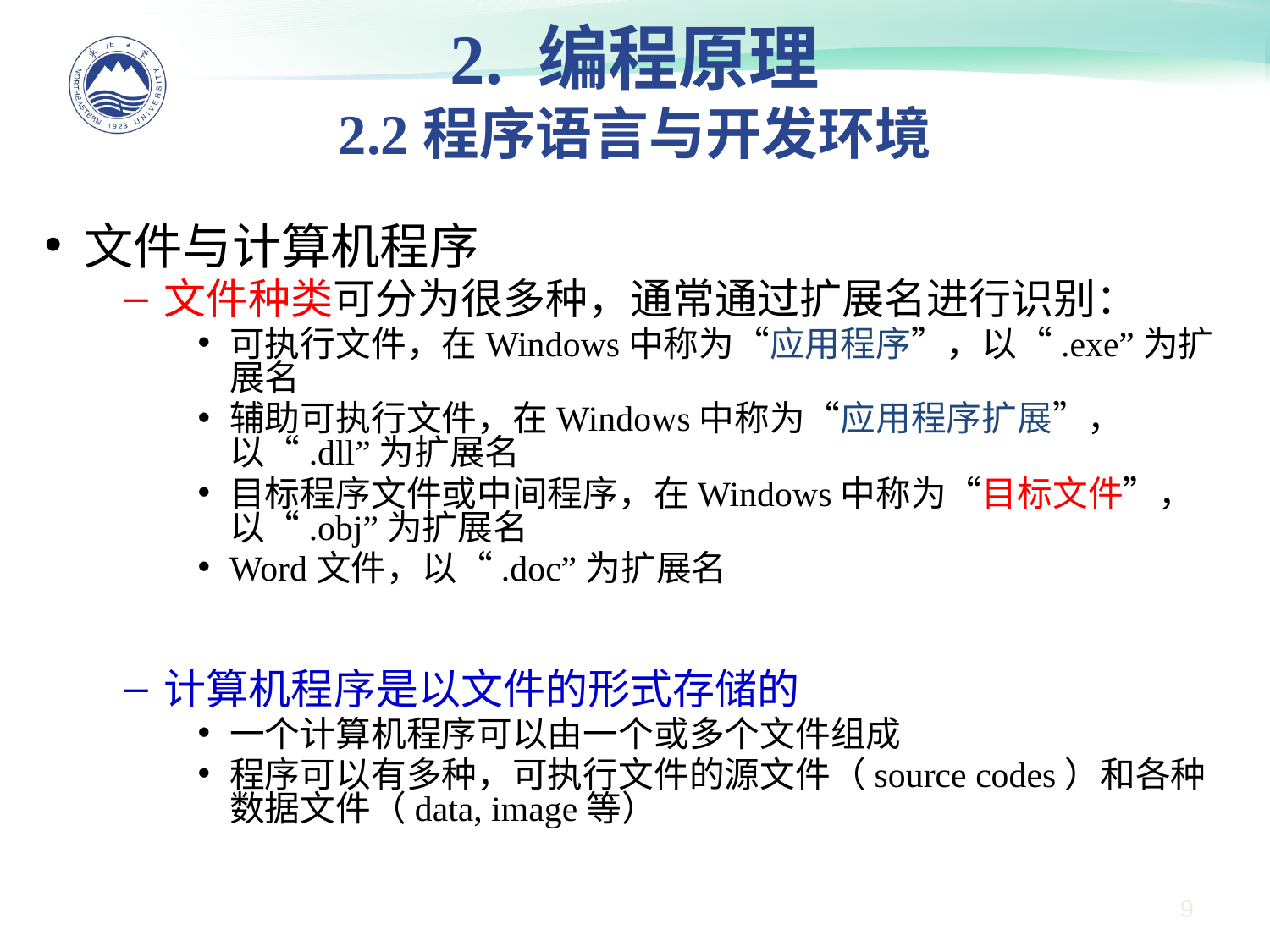

# 2. 编程原理 2.2程序语言与开发环境
文件与计算机程序
文件种类可分为很多种，通常通过扩展名进行识别：
可执行文件，在Windows中称为“应用程序”，以“.exe”为扩展名
辅助可执行文件，在Windows中称为“应用程序扩展”，以“.dll”为扩展名
目标程序文件或中间程序，在Windows中称为“目标文件”，以“.obj”为扩展名
Word文件，以“.doc”为扩展名

计算机程序是以文件的形式存储的
一个计算机程序可以由一个或多个文件组成
程序可以有多种，可执行文件的源文件（source codes）和各种数据文件（data, image等）
9